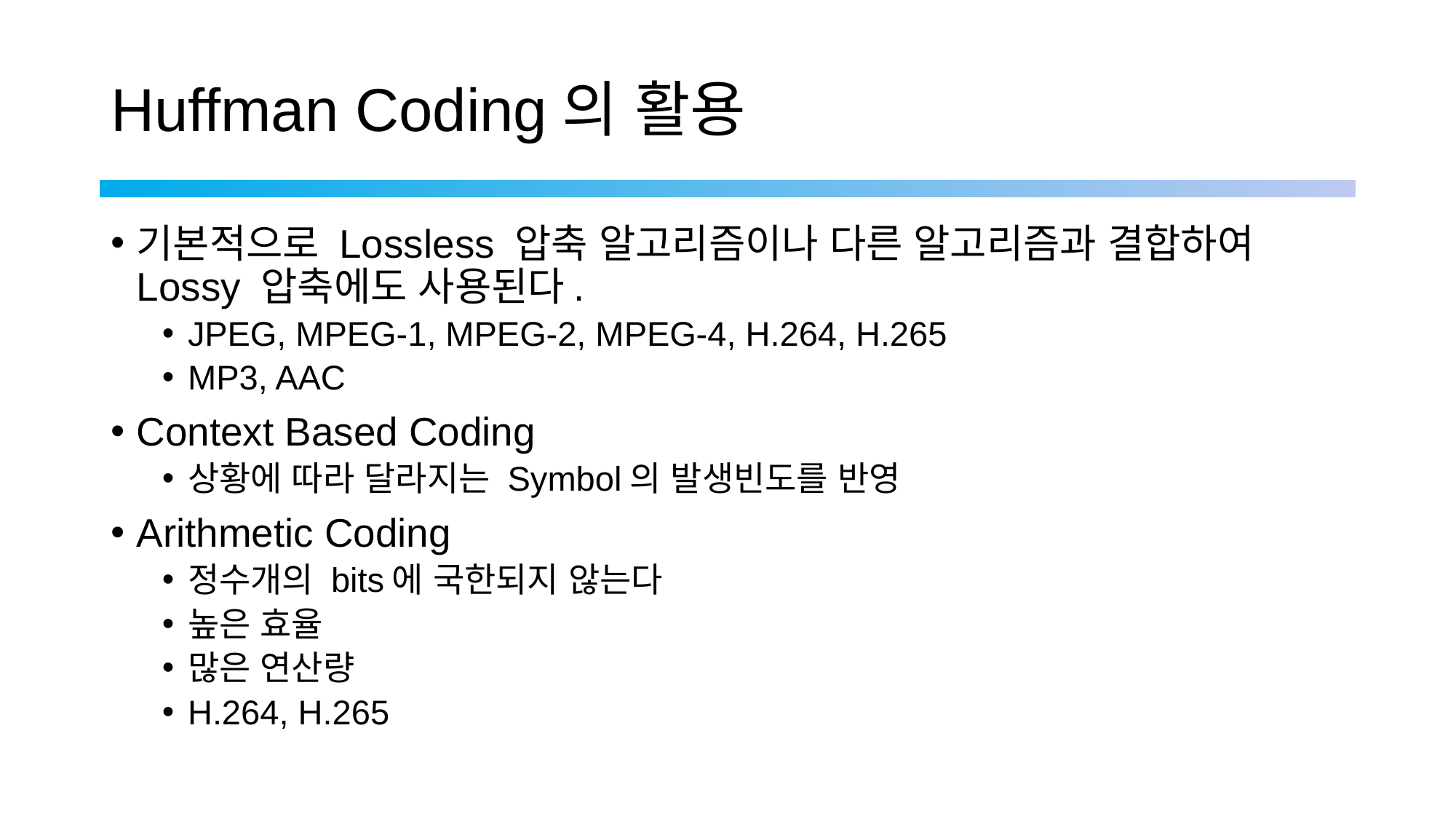

# Huffman Coding의 활용
기본적으로 Lossless 압축 알고리즘이나 다른 알고리즘과 결합하여 Lossy 압축에도 사용된다.
JPEG, MPEG-1, MPEG-2, MPEG-4, H.264, H.265
MP3, AAC
Context Based Coding
상황에 따라 달라지는 Symbol의 발생빈도를 반영
Arithmetic Coding
정수개의 bits에 국한되지 않는다
높은 효율
많은 연산량
H.264, H.265